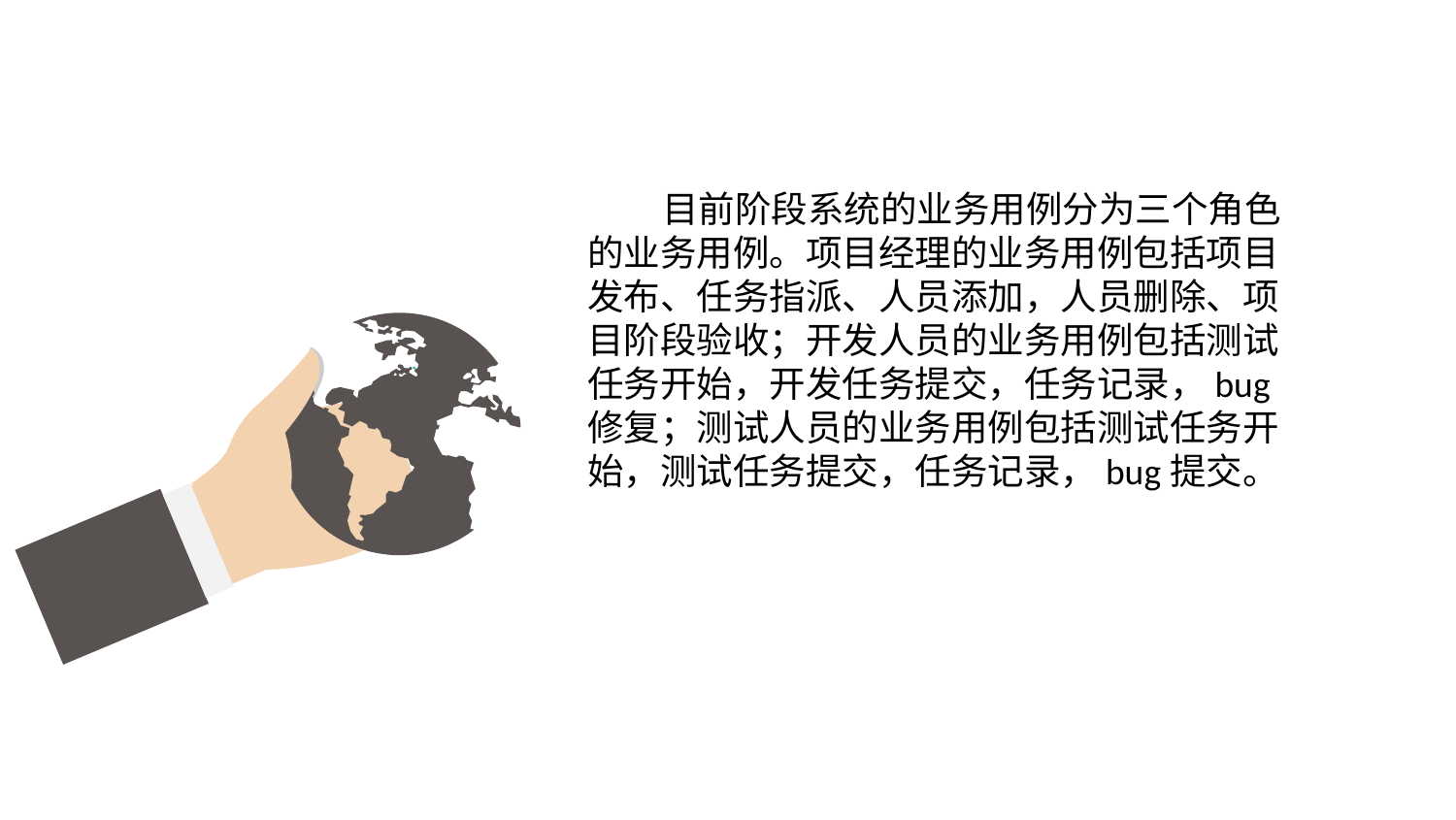

目前阶段系统的业务用例分为三个角色的业务用例。项目经理的业务用例包括项目发布、任务指派、人员添加，人员删除、项目阶段验收；开发人员的业务用例包括测试任务开始，开发任务提交，任务记录，bug修复；测试人员的业务用例包括测试任务开始，测试任务提交，任务记录，bug提交。